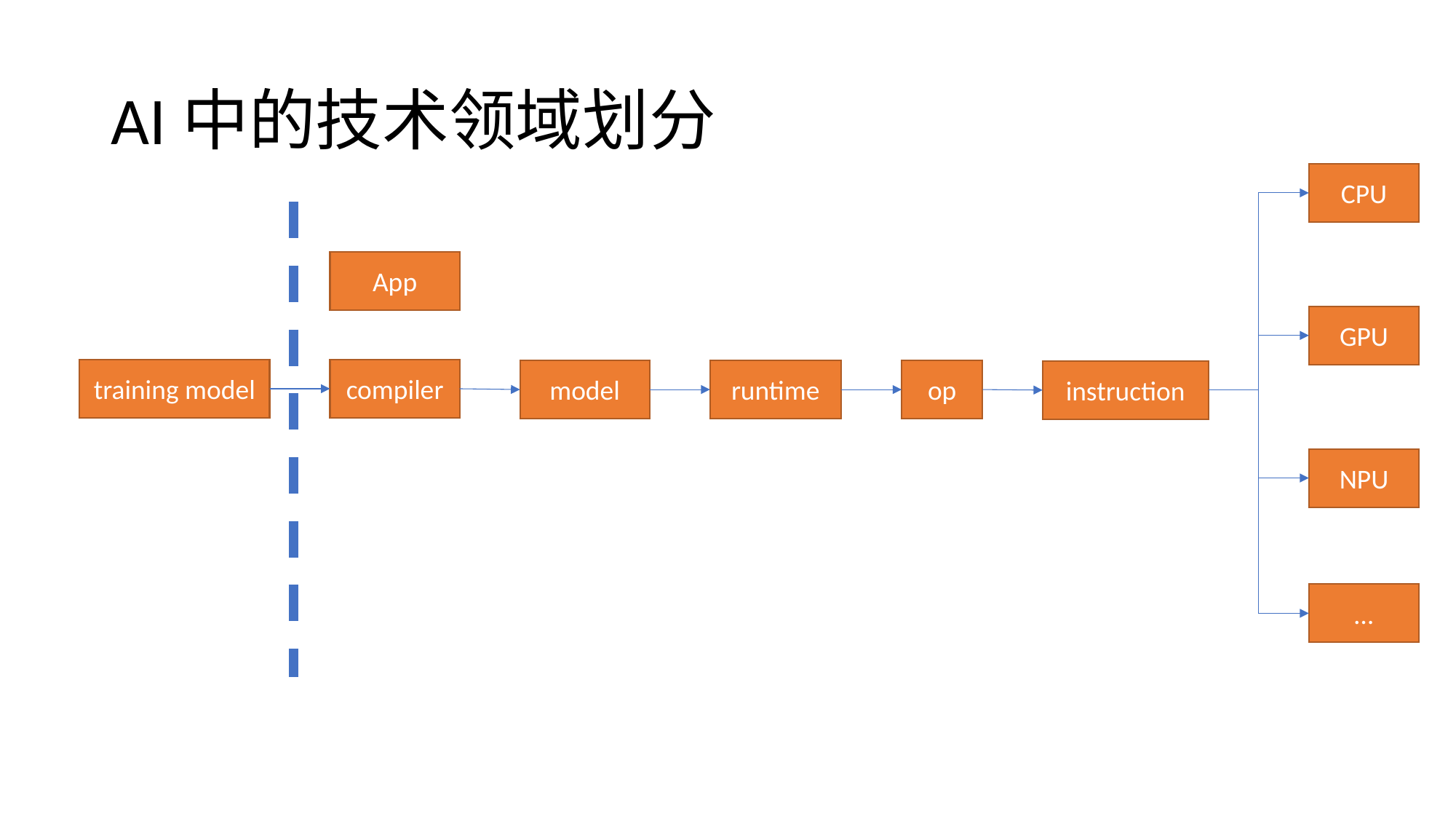

# AI中的技术领域划分
CPU
App
GPU
training model
compiler
model
runtime
op
instruction
NPU
…